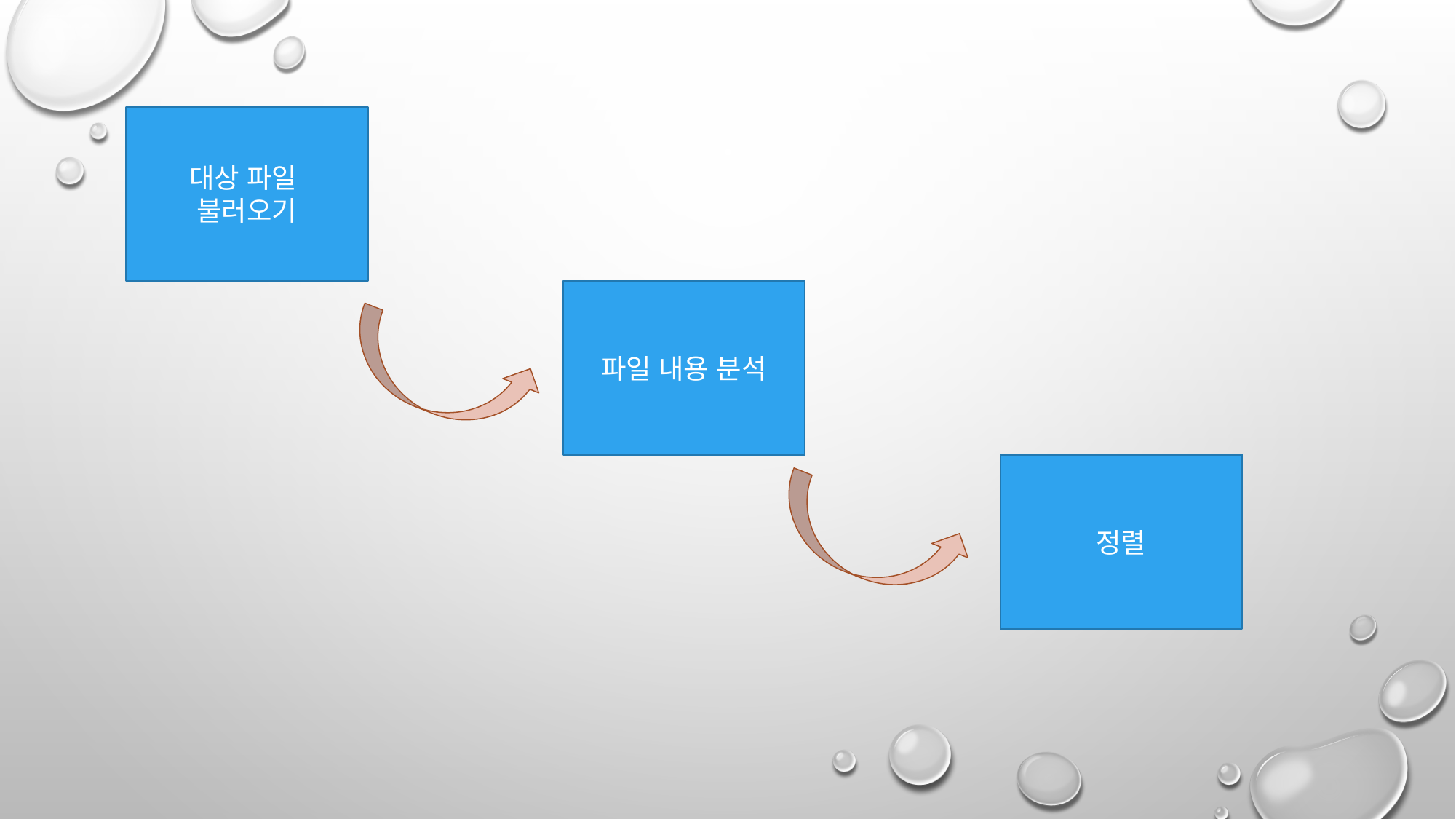

#
대상 파일
불러오기
파일 내용 분석

정렬